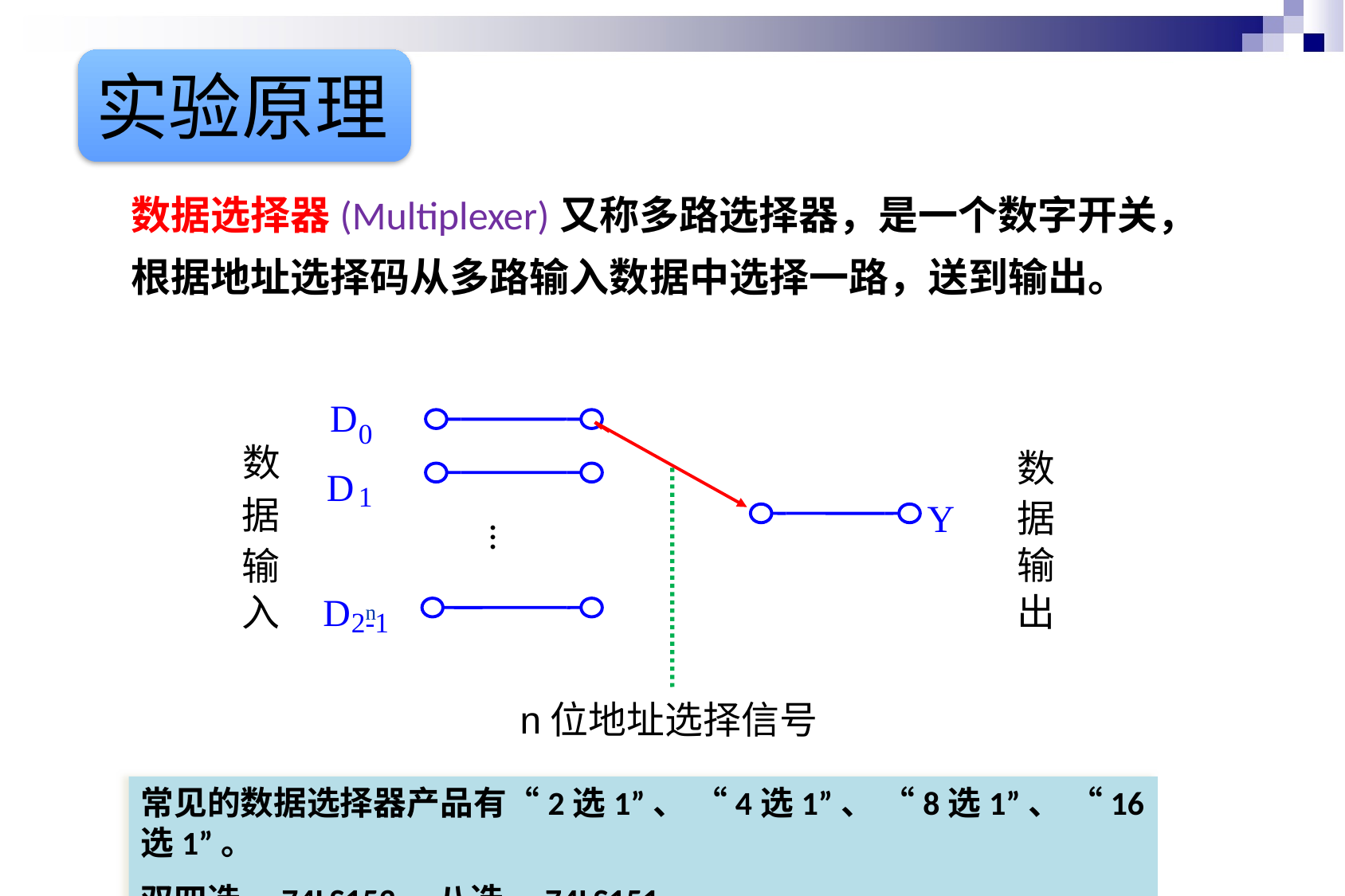

实验原理
数据选择器(Multiplexer)又称多路选择器，是一个数字开关，根据地址选择码从多路输入数据中选择一路，送到输出。

D

0

数
数
D

1
据
Y
据

…
输
输
入
D
出
n

2-1

n位地址选择信号
常见的数据选择器产品有“2选1”、 “4选1”、 “8选1”、 “16选1”。
双四选一74LS153、八选一74LS151